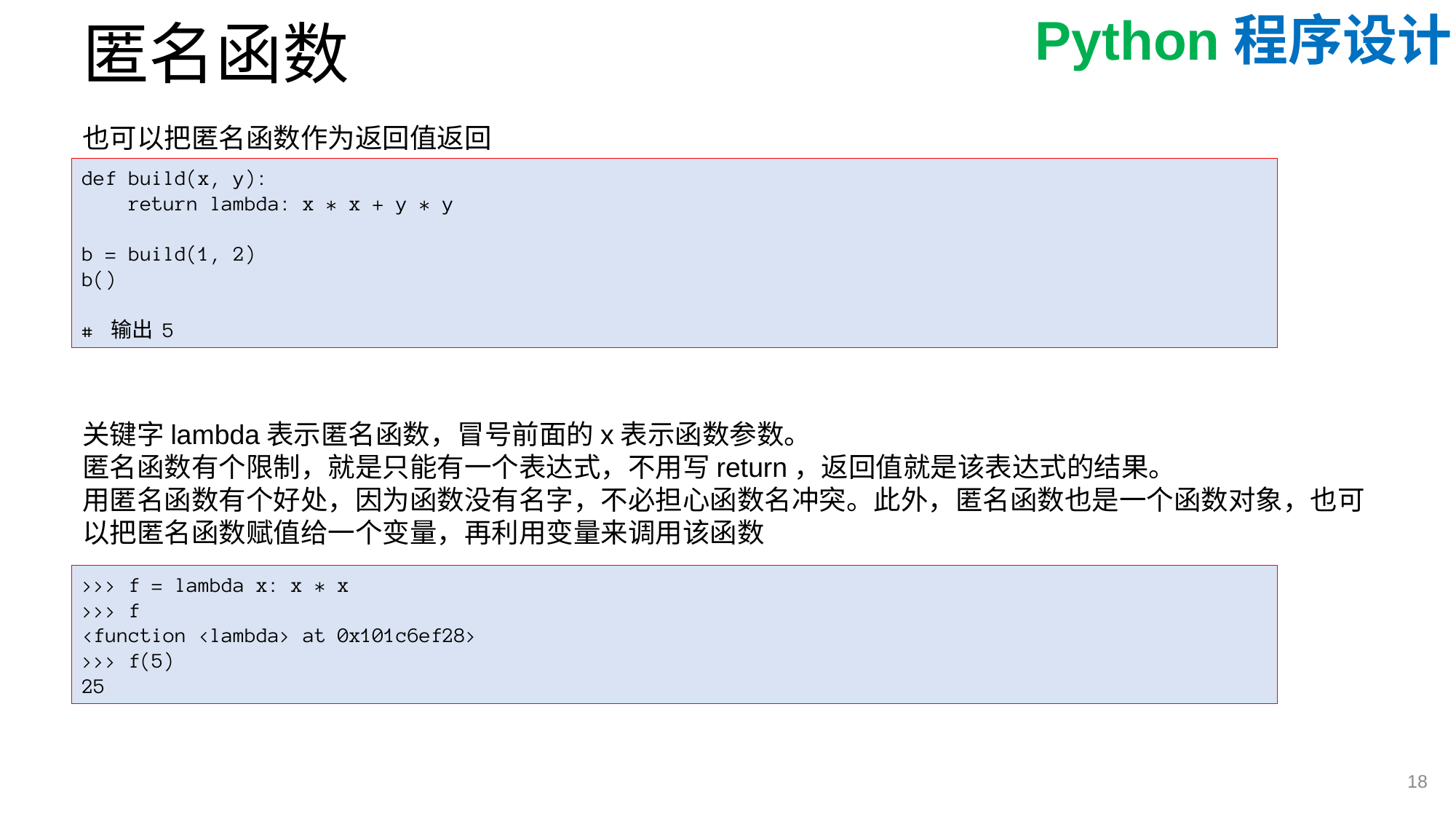

# 匿名函数
也可以把匿名函数作为返回值返回
def build(x, y):
    return lambda: x * x + y * y

b = build(1, 2)
b()

# 输出 5
关键字lambda表示匿名函数，冒号前面的x表示函数参数。
匿名函数有个限制，就是只能有一个表达式，不用写return，返回值就是该表达式的结果。
用匿名函数有个好处，因为函数没有名字，不必担心函数名冲突。此外，匿名函数也是一个函数对象，也可以把匿名函数赋值给一个变量，再利用变量来调用该函数
>>> f = lambda x: x * x
>>> f
<function <lambda> at 0x101c6ef28>
>>> f(5)
25
18